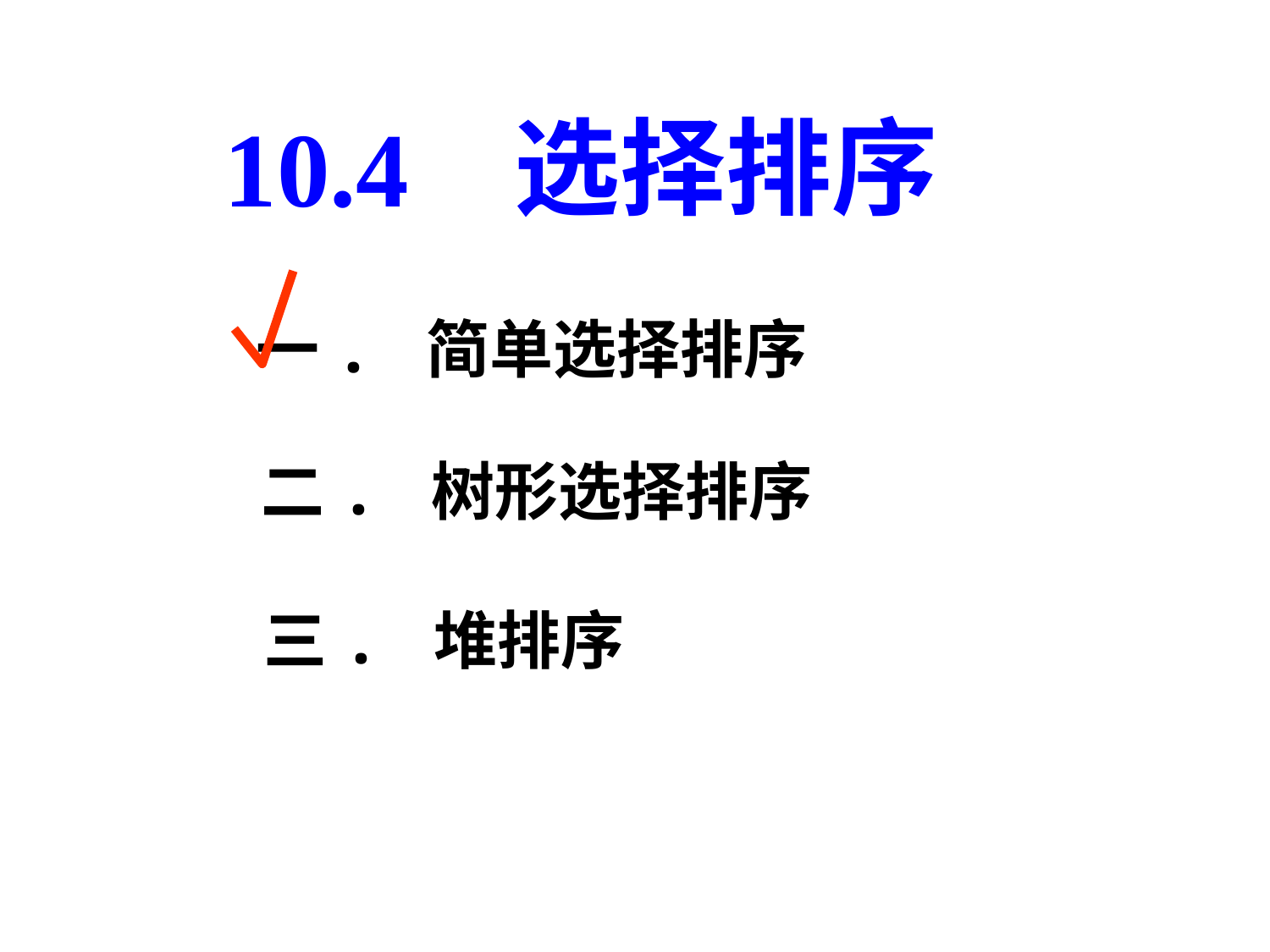

10.4   选择排序

一. 简单选择排序
二. 树形选择排序
三. 堆排序